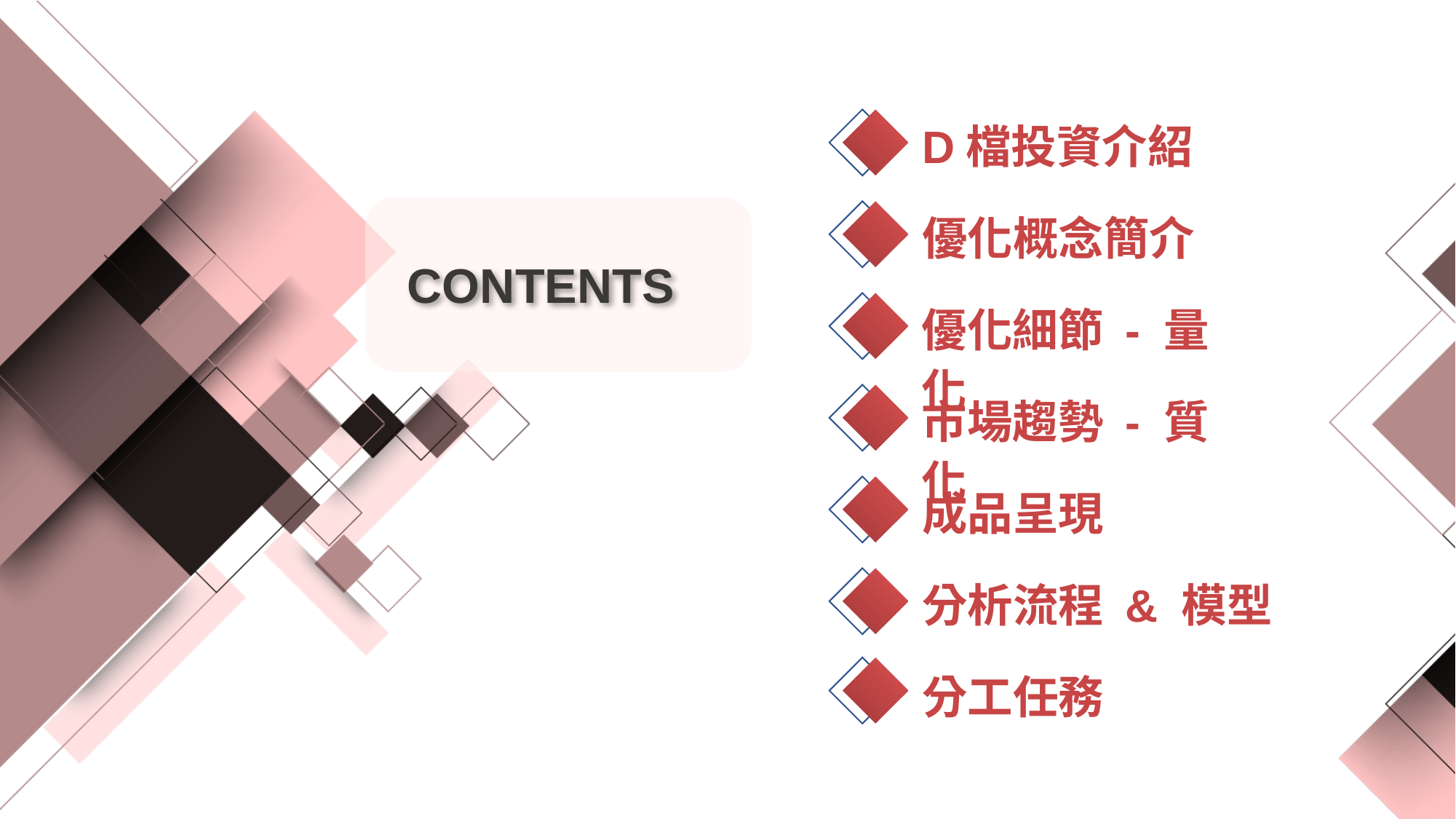

D檔投資介紹

優化概念簡介

優化細節 - 量化

市場趨勢 - 質化

成品呈現

分析流程 & 模型

分工任務

CONTENTS